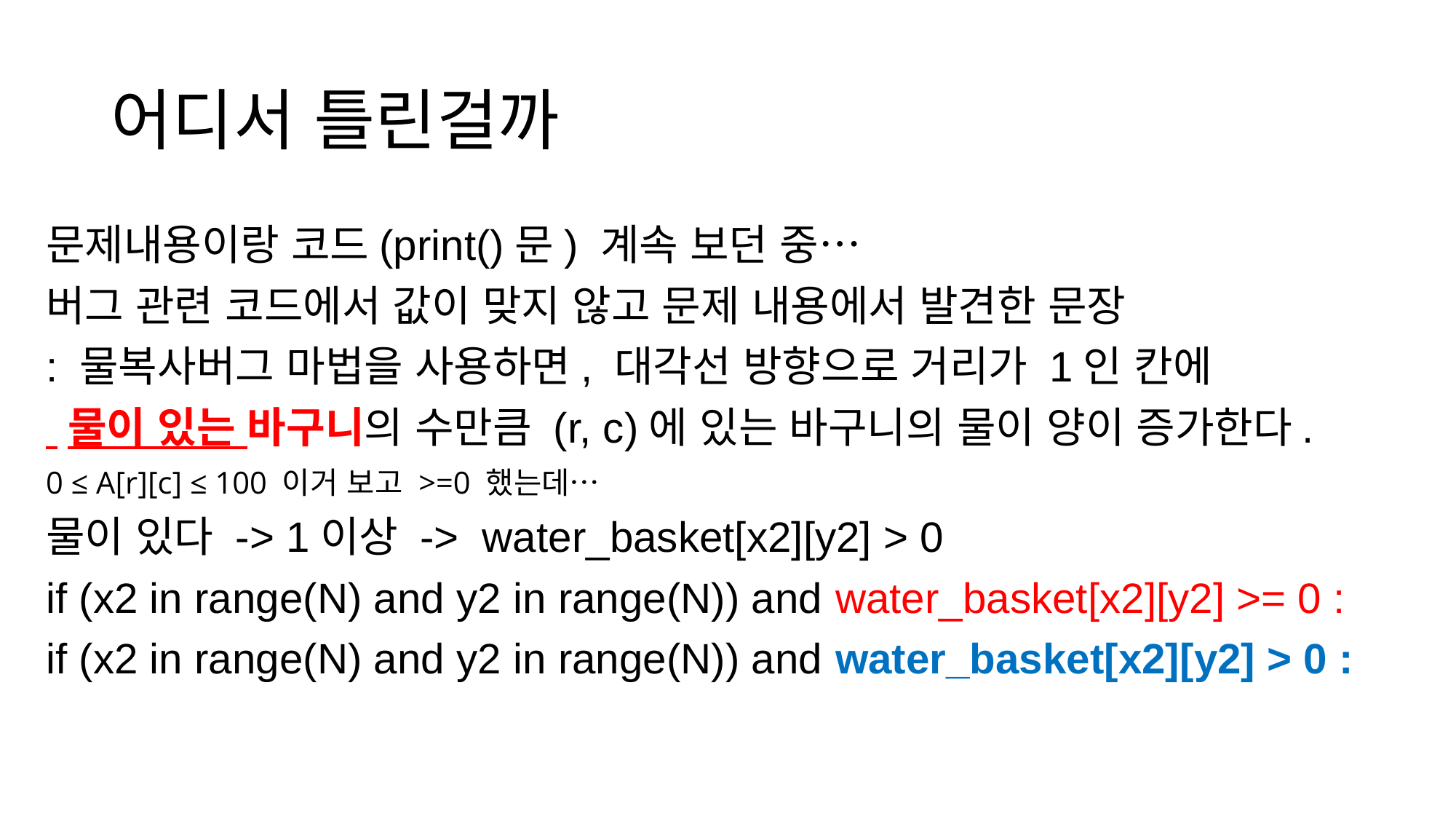

# 어디서 틀린걸까
문제내용이랑 코드(print()문) 계속 보던 중…
버그 관련 코드에서 값이 맞지 않고 문제 내용에서 발견한 문장
: 물복사버그 마법을 사용하면, 대각선 방향으로 거리가 1인 칸에
 물이 있는 바구니의 수만큼 (r, c)에 있는 바구니의 물이 양이 증가한다.
0 ≤ A[r][c] ≤ 100 이거 보고 >=0 했는데…
물이 있다 -> 1이상 ->  water_basket[x2][y2] > 0
if (x2 in range(N) and y2 in range(N)) and water_basket[x2][y2] >= 0 :
if (x2 in range(N) and y2 in range(N)) and water_basket[x2][y2] > 0 :